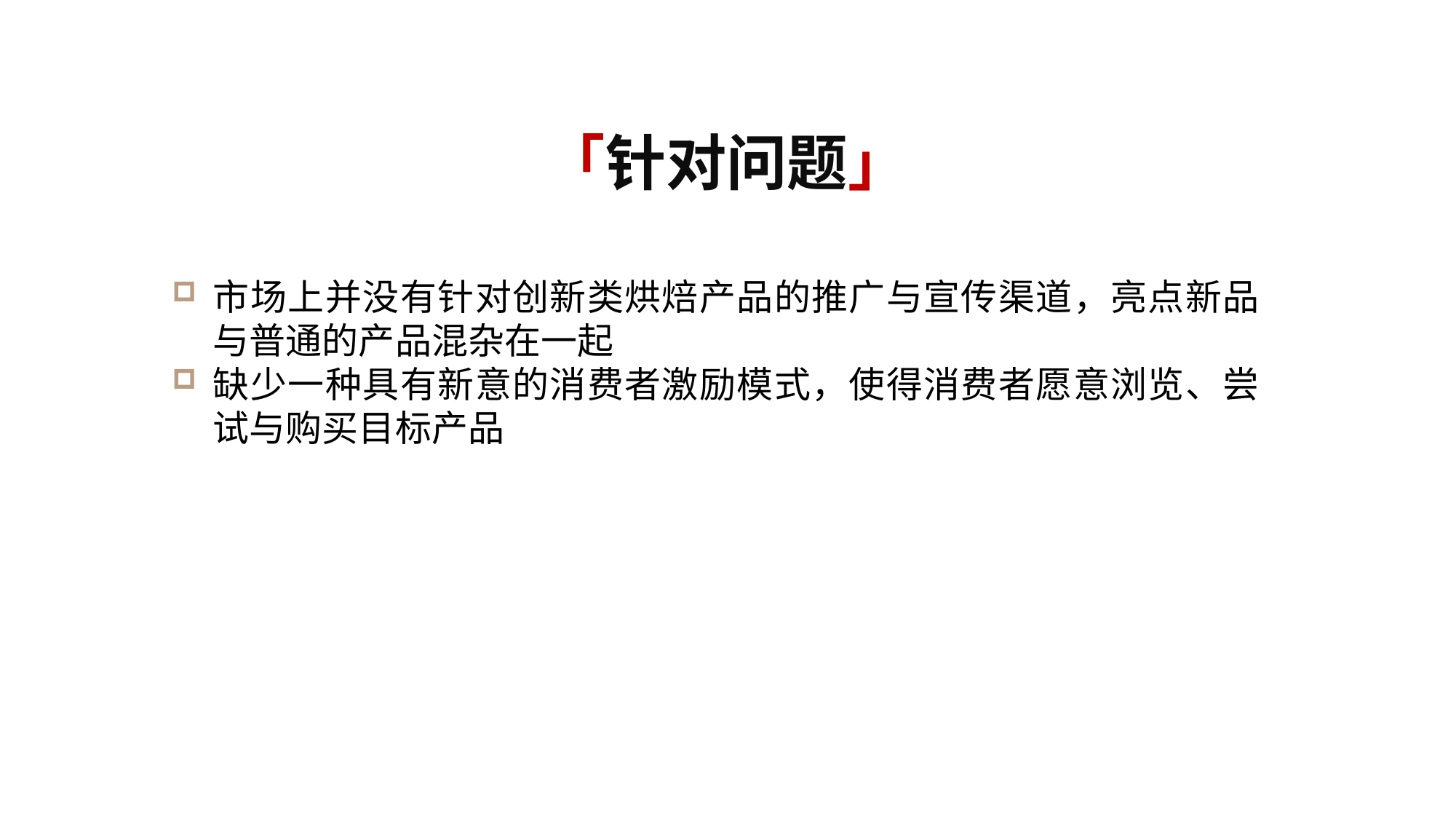

「针对问题」
市场上并没有针对创新类烘焙产品的推广与宣传渠道，亮点新品与普通的产品混杂在一起
缺少一种具有新意的消费者激励模式，使得消费者愿意浏览、尝试与购买目标产品